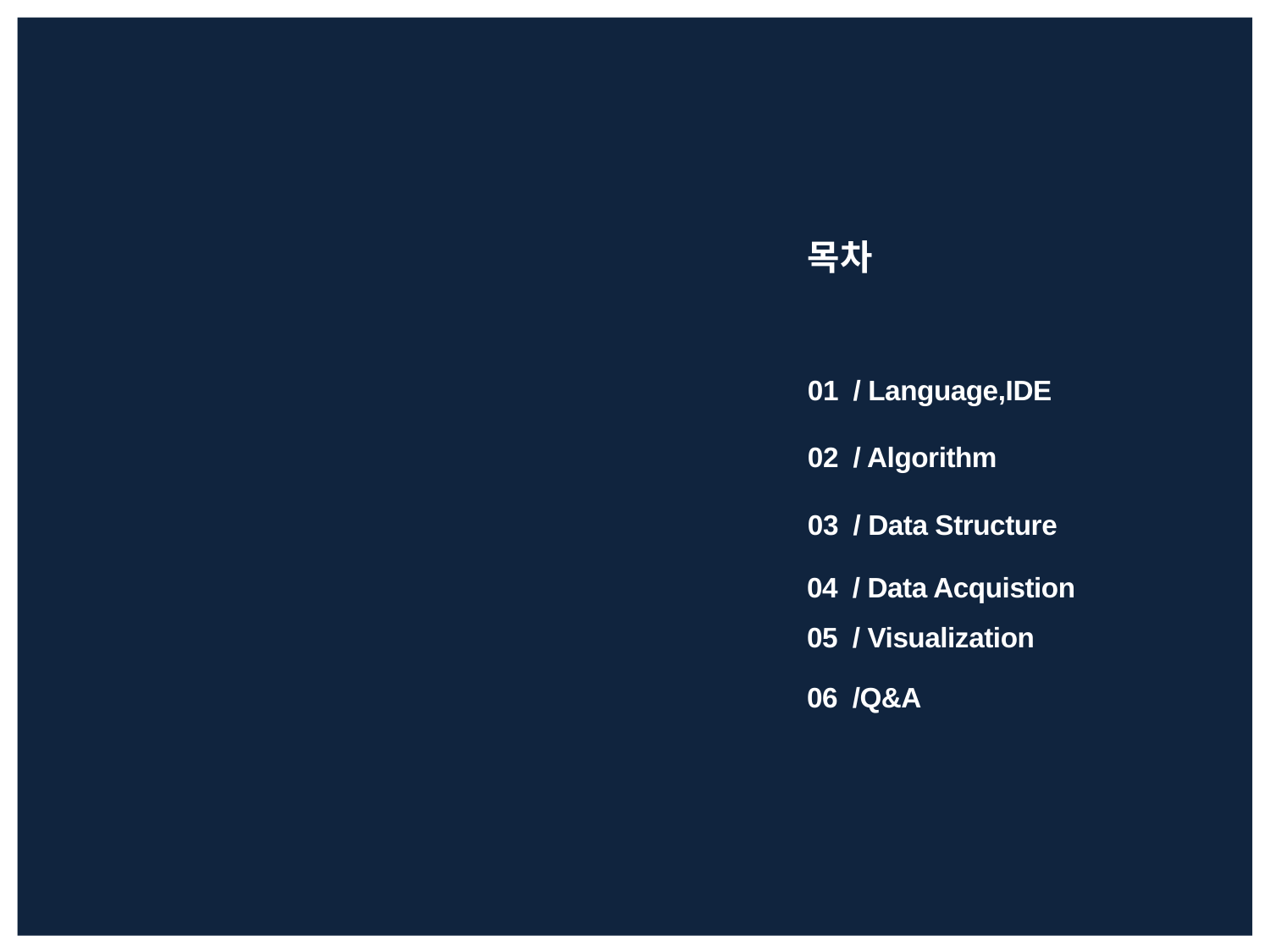

# 목차
01  / Language,IDE
02  / Algorithm
03  / Data Structure
04  / Data Acquistion
05  / Visualization
06  /Q&A